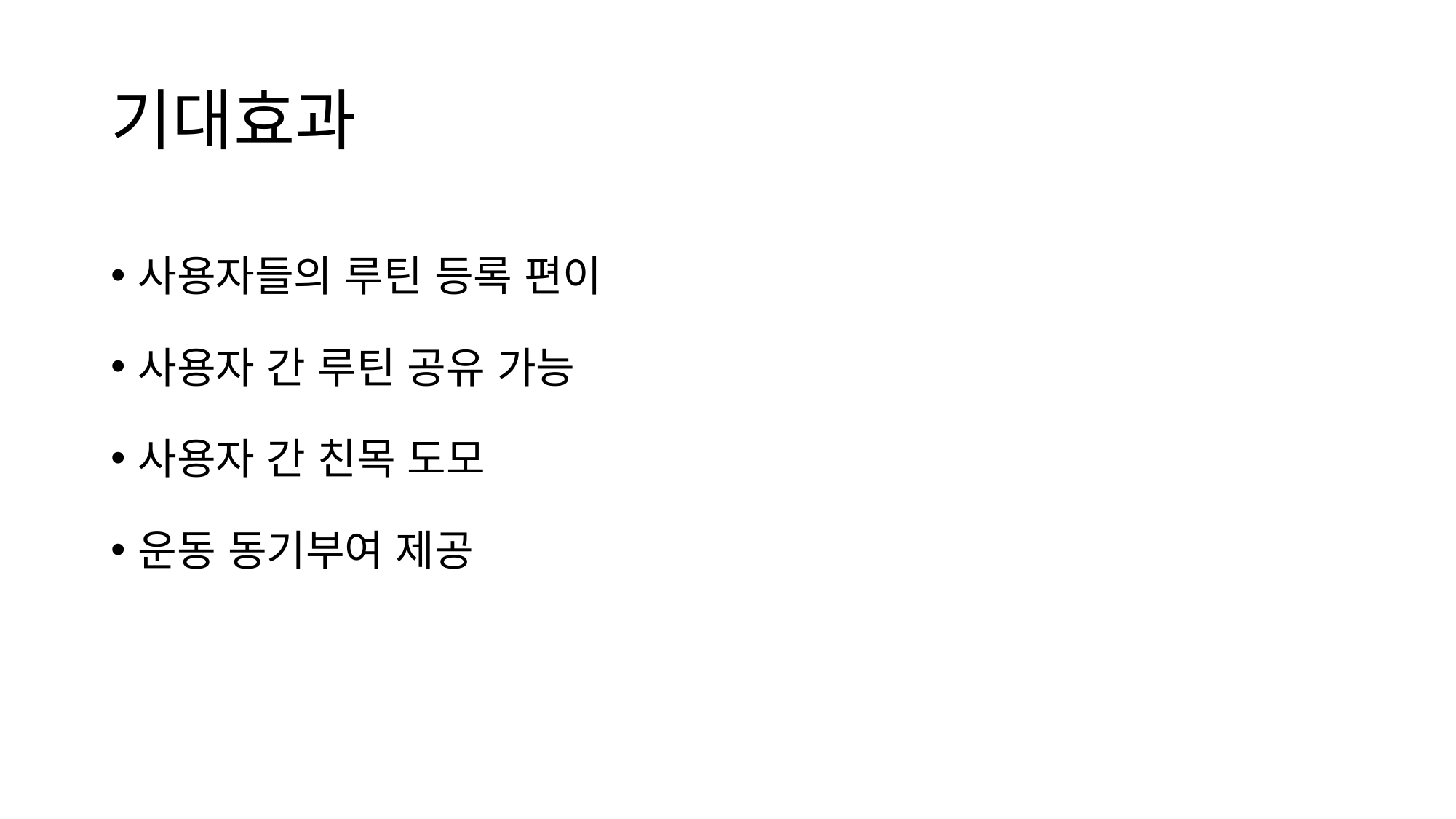

# 기대효과
사용자들의 루틴 등록 편이
사용자 간 루틴 공유 가능
사용자 간 친목 도모
운동 동기부여 제공